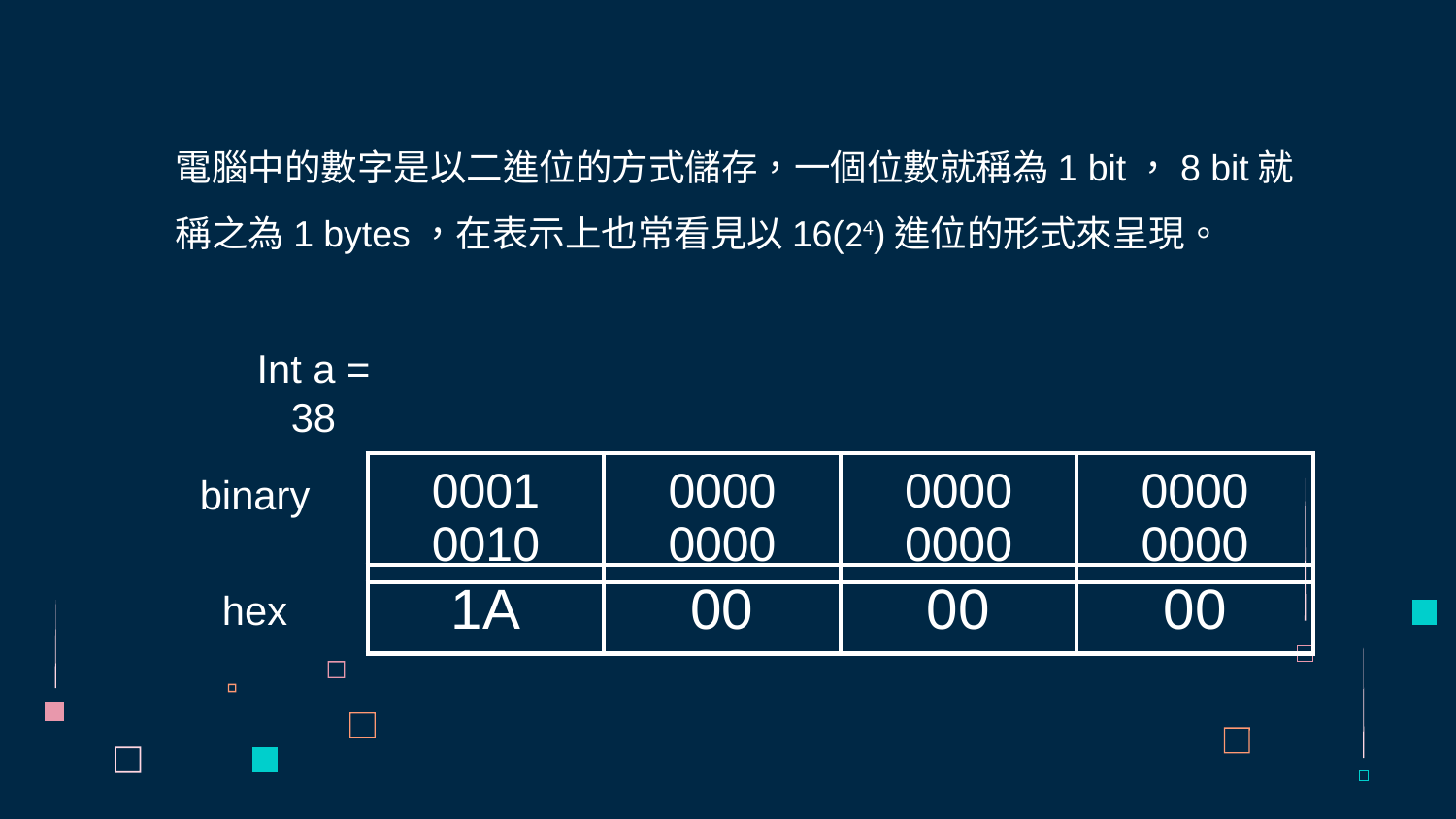

電腦中的數字是以二進位的方式儲存，一個位數就稱為1 bit，8 bit就稱之為1 bytes，在表示上也常看見以16(24)進位的形式來呈現。
Int a = 38
| 0001 0010 | 0000 0000 | 0000 0000 | 0000 0000 |
| --- | --- | --- | --- |
binary
| 1A | 00 | 00 | 00 |
| --- | --- | --- | --- |
hex